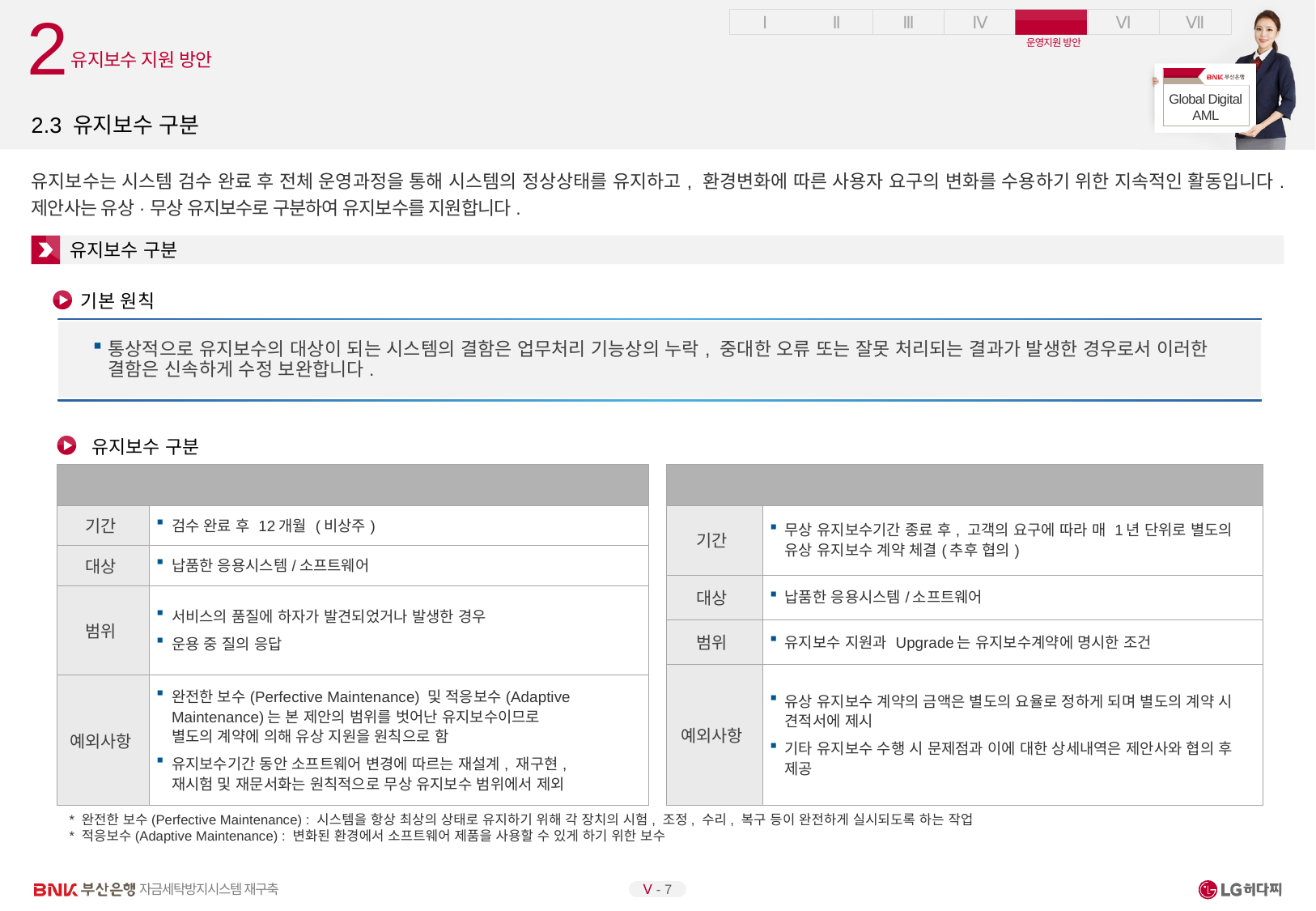

2
유지보수 지원 방안
# 2.3 유지보수 구분
유지보수는 시스템 검수 완료 후 전체 운영과정을 통해 시스템의 정상상태를 유지하고, 환경변화에 따른 사용자 요구의 변화를 수용하기 위한 지속적인 활동입니다. 제안사는 유상·무상 유지보수로 구분하여 유지보수를 지원합니다.
유지보수 구분

기본 원칙

통상적으로 유지보수의 대상이 되는 시스템의 결함은 업무처리 기능상의 누락, 중대한 오류 또는 잘못 처리되는 결과가 발생한 경우로서 이러한 결함은 신속하게 수정 보완합니다.
 유지보수 구분

| 무상 유지보수 |  |
| --- | --- |
| 기간 | 검수 완료 후 12개월 (비상주) |
| 대상 | 납품한 응용시스템/소프트웨어 |
| 범위 | 서비스의 품질에 하자가 발견되었거나 발생한 경우 운용 중 질의 응답 |
| 예외사항 | 완전한 보수(Perfective Maintenance) 및 적응보수(Adaptive Maintenance)는 본 제안의 범위를 벗어난 유지보수이므로 별도의 계약에 의해 유상 지원을 원칙으로 함 유지보수기간 동안 소프트웨어 변경에 따르는 재설계, 재구현, 재시험 및 재문서화는 원칙적으로 무상 유지보수 범위에서 제외 |
| 유상 유지보수 |  |
| --- | --- |
| 기간 | 무상 유지보수기간 종료 후, 고객의 요구에 따라 매 1년 단위로 별도의 유상 유지보수 계약 체결(추후 협의) |
| 대상 | 납품한 응용시스템/소프트웨어 |
| 범위 | 유지보수 지원과 Upgrade는 유지보수계약에 명시한 조건 |
| 예외사항 | 유상 유지보수 계약의 금액은 별도의 요율로 정하게 되며 별도의 계약 시 견적서에 제시 기타 유지보수 수행 시 문제점과 이에 대한 상세내역은 제안사와 협의 후 제공 |
* 완전한 보수(Perfective Maintenance) : 시스템을 항상 최상의 상태로 유지하기 위해 각 장치의 시험, 조정, 수리, 복구 등이 완전하게 실시되도록 하는 작업
* 적응보수(Adaptive Maintenance) : 변화된 환경에서 소프트웨어 제품을 사용할 수 있게 하기 위한 보수
Ⅴ - 7